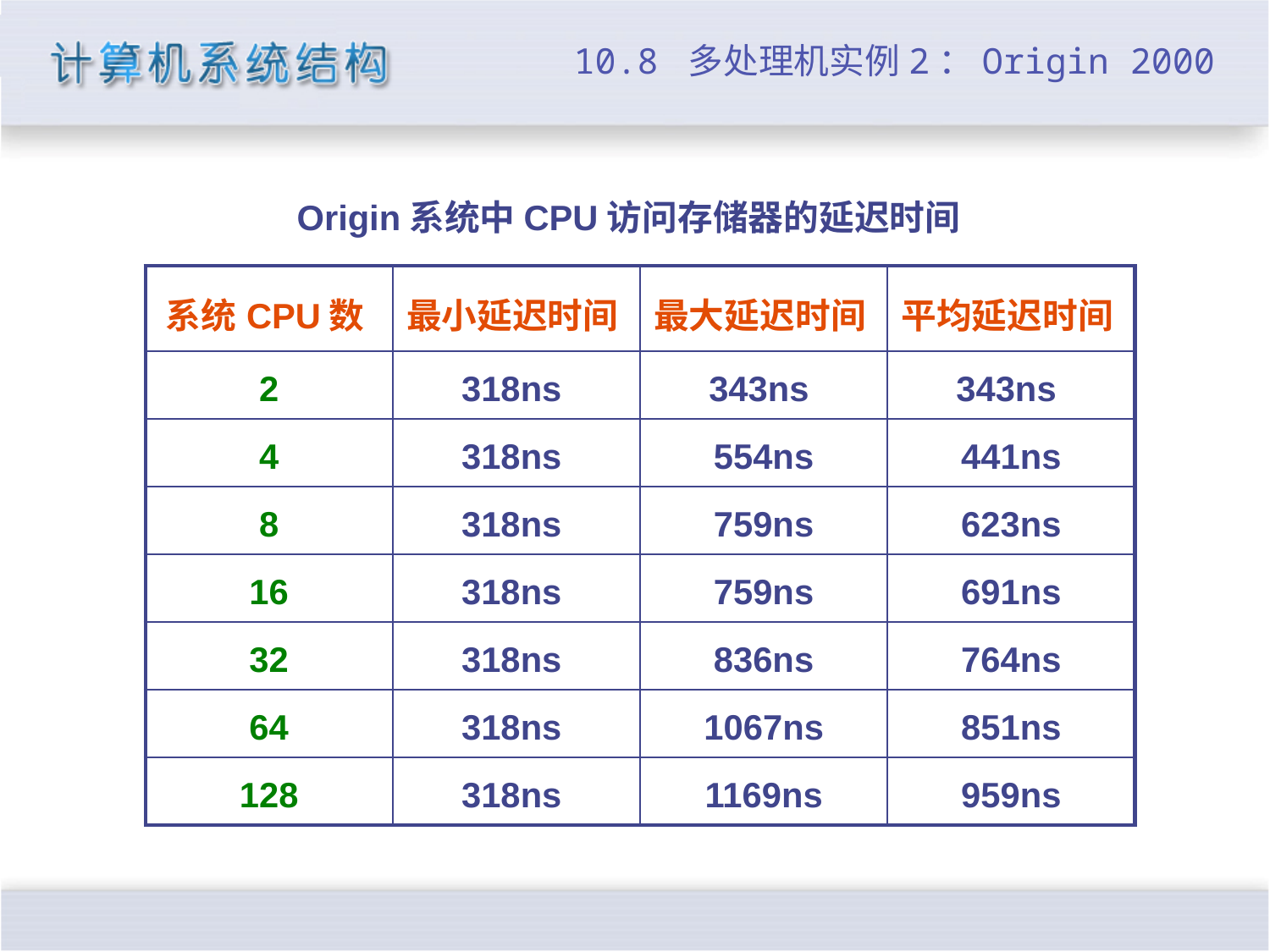

# 10.8 多处理机实例2：Origin 2000
Origin系统中CPU访问存储器的延迟时间
| 系统CPU数 | 最小延迟时间 | 最大延迟时间 | 平均延迟时间 |
| --- | --- | --- | --- |
| 2 | 318ns | 343ns | 343ns |
| 4 | 318ns | 554ns | 441ns |
| 8 | 318ns | 759ns | 623ns |
| 16 | 318ns | 759ns | 691ns |
| 32 | 318ns | 836ns | 764ns |
| 64 | 318ns | 1067ns | 851ns |
| 128 | 318ns | 1169ns | 959ns |